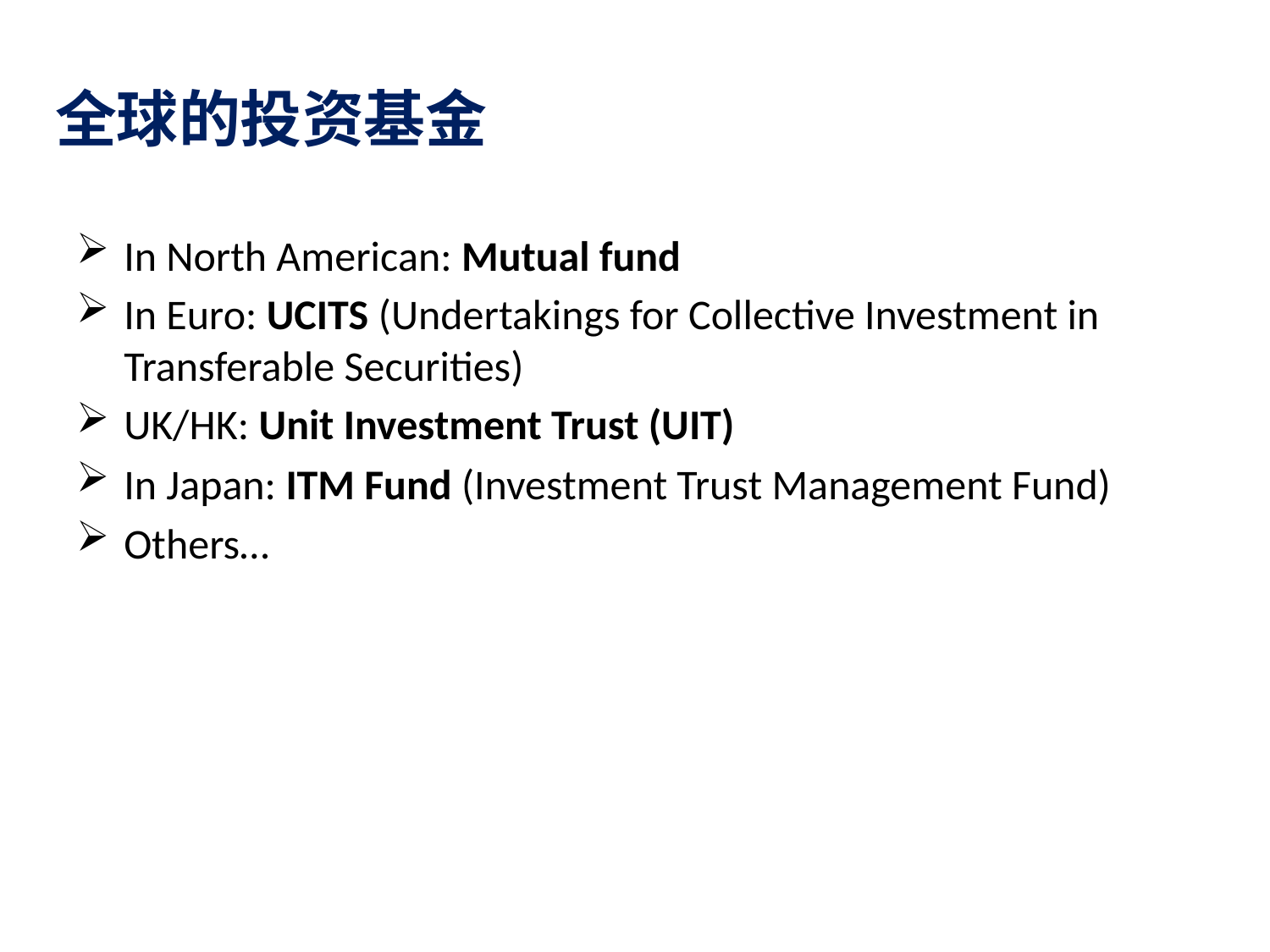

# 全球的投资基金
In North American: Mutual fund
In Euro: UCITS (Undertakings for Collective Investment in Transferable Securities)
UK/HK: Unit Investment Trust (UIT)
In Japan: ITM Fund (Investment Trust Management Fund)
Others…